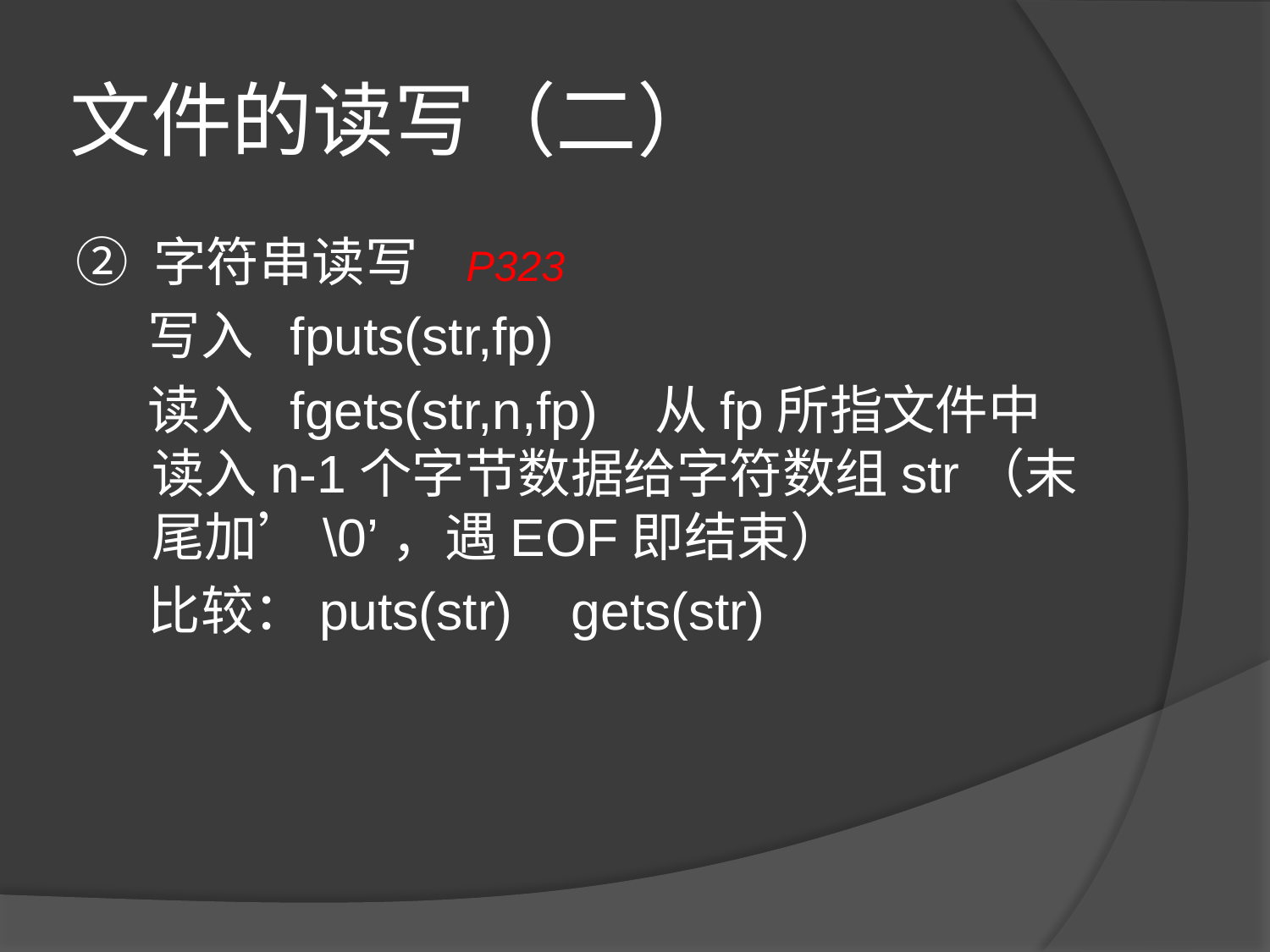

# 文件的读写（二）
② 字符串读写   P323
     写入  fputs(str,fp)
     读入  fgets(str,n,fp)   从fp所指文件中读入n-1个字节数据给字符数组str（末尾加’\0’，遇EOF即结束）
     比较：puts(str)    gets(str)